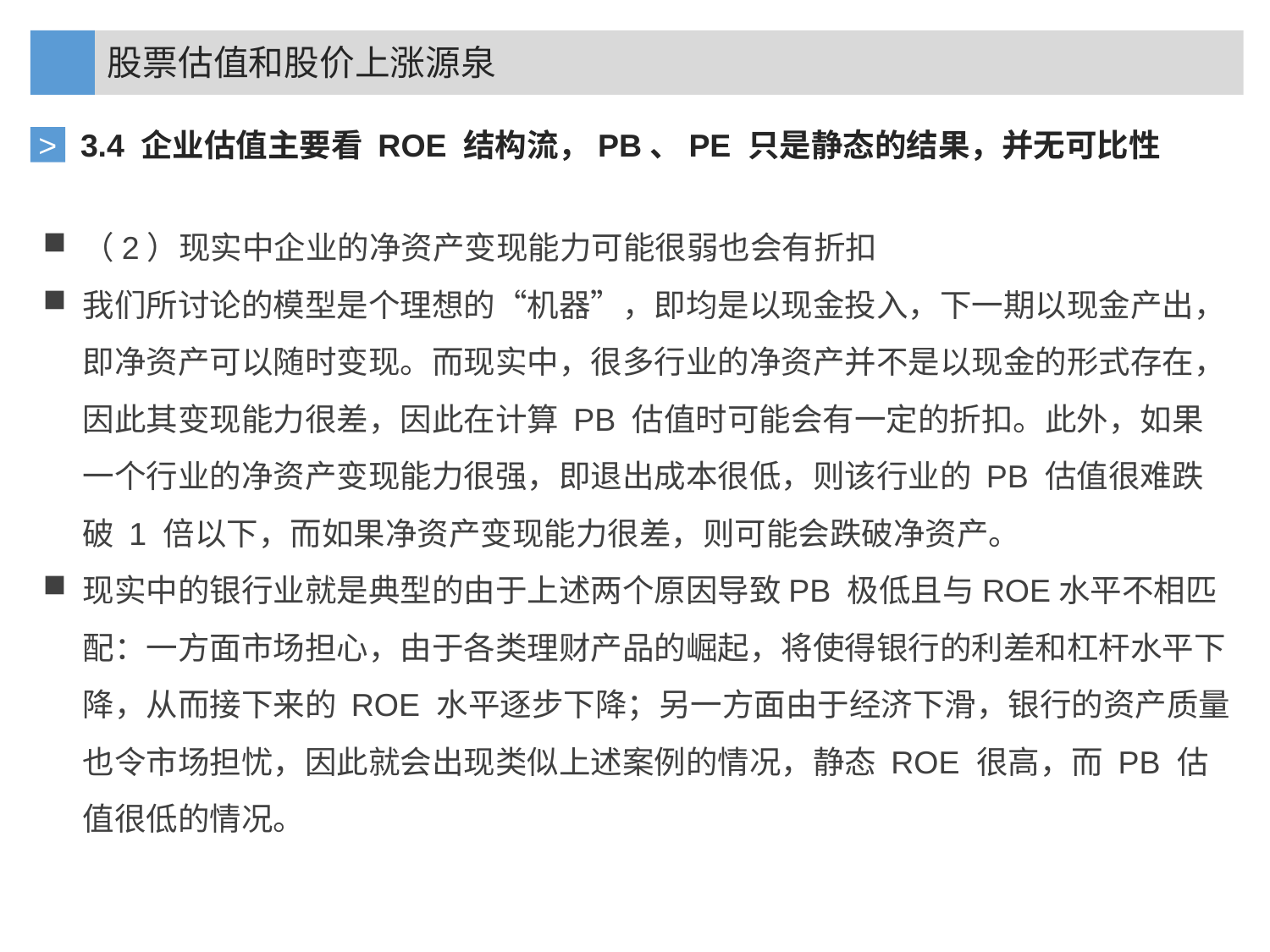

股票估值和股价上涨源泉
3.4 企业估值主要看 ROE 结构流，PB、PE 只是静态的结果，并无可比性
>
（2）现实中企业的净资产变现能力可能很弱也会有折扣
我们所讨论的模型是个理想的“机器”，即均是以现金投入，下一期以现金产出，即净资产可以随时变现。而现实中，很多行业的净资产并不是以现金的形式存在，因此其变现能力很差，因此在计算 PB 估值时可能会有一定的折扣。此外，如果一个行业的净资产变现能力很强，即退出成本很低，则该行业的 PB 估值很难跌破 1 倍以下，而如果净资产变现能力很差，则可能会跌破净资产。
现实中的银行业就是典型的由于上述两个原因导致PB 极低且与ROE水平不相匹配：一方面市场担心，由于各类理财产品的崛起，将使得银行的利差和杠杆水平下降，从而接下来的 ROE 水平逐步下降；另一方面由于经济下滑，银行的资产质量也令市场担忧，因此就会出现类似上述案例的情况，静态 ROE 很高，而 PB 估值很低的情况。